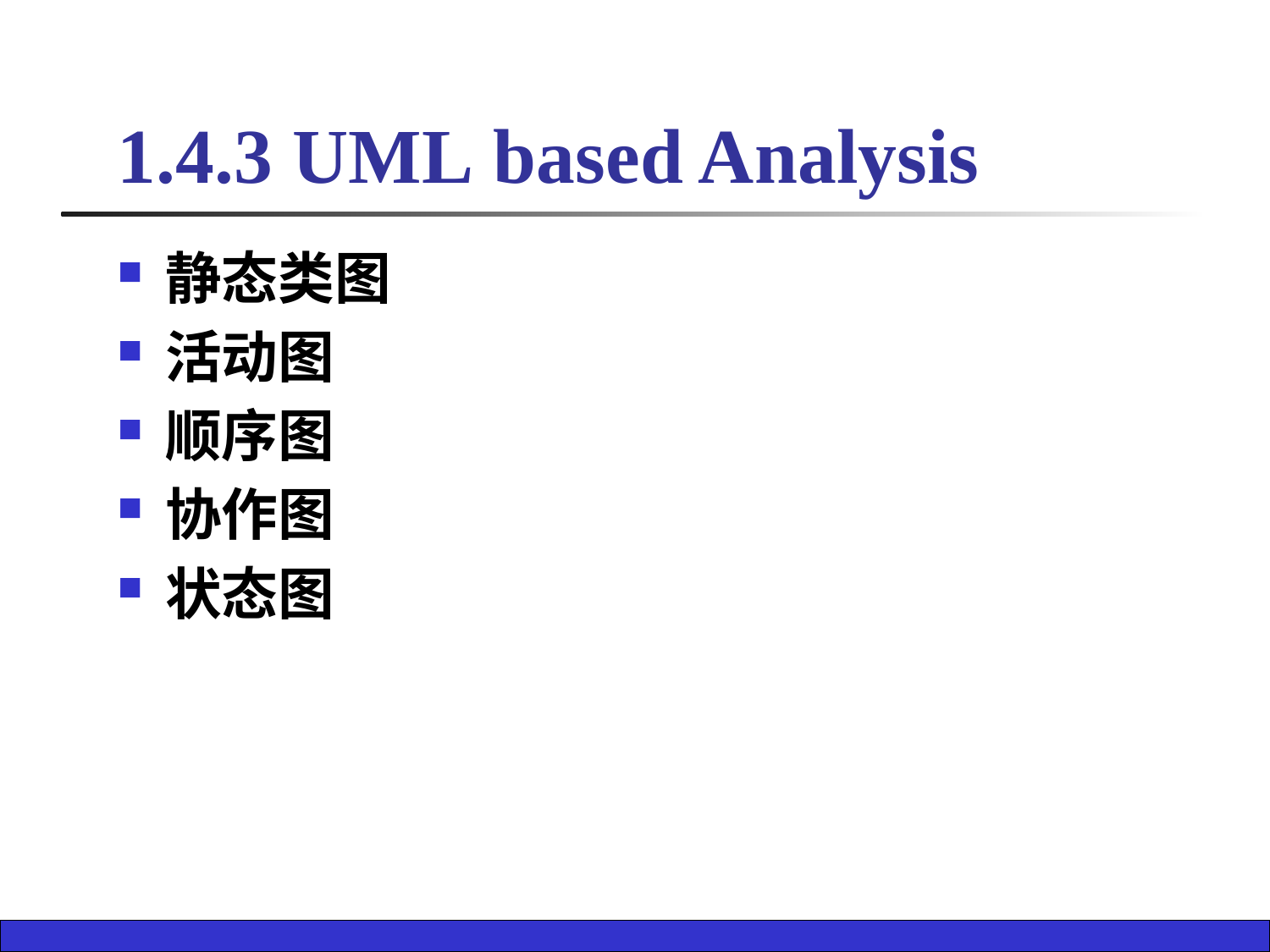

# 1.4.3 UML based Analysis
静态类图
活动图
顺序图
协作图
状态图